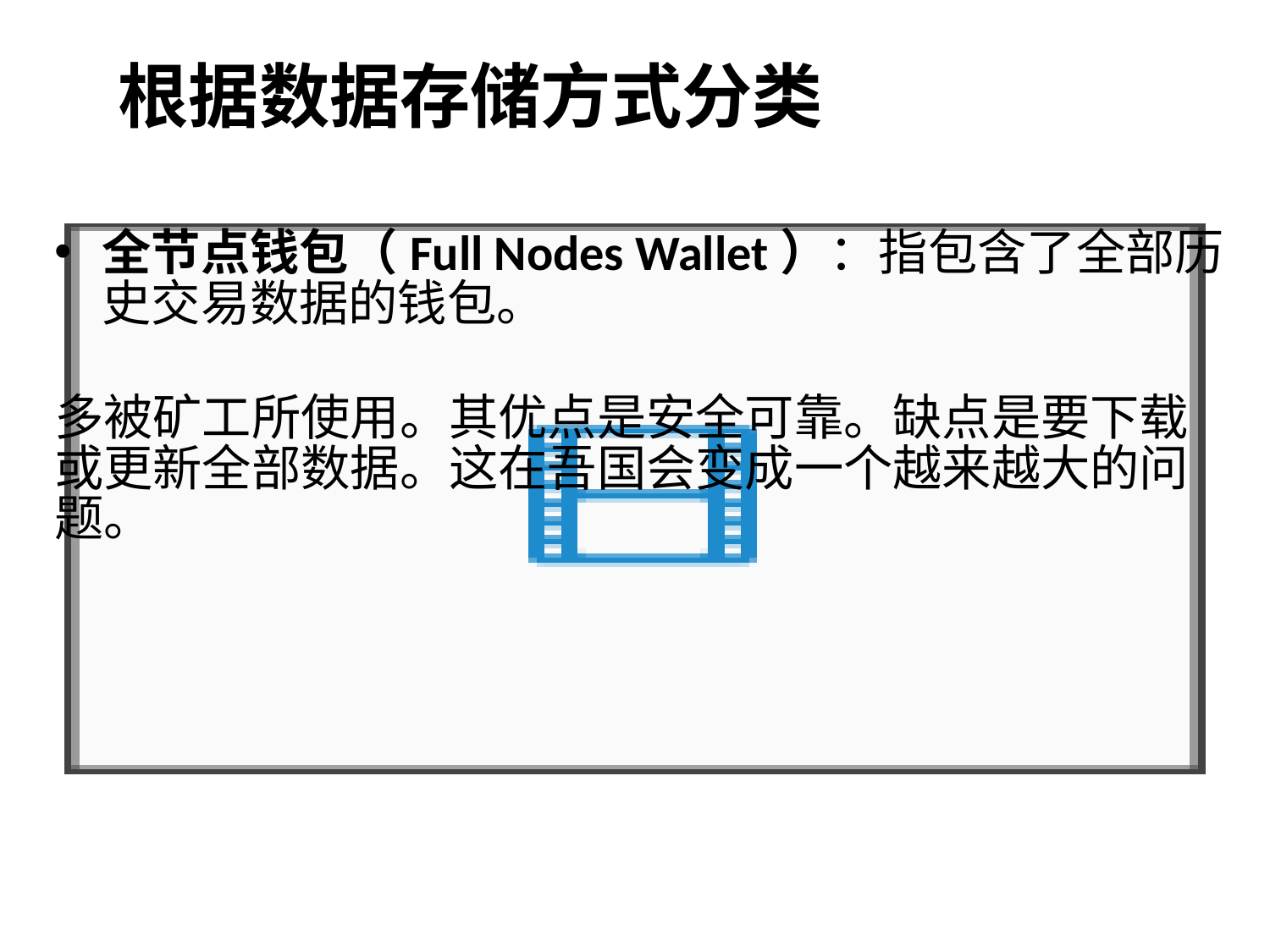

# 根据数据存储方式分类
全节点钱包（Full Nodes Wallet）：指包含了全部历史交易数据的钱包。

多被矿工所使用。其优点是安全可靠。缺点是要下载或更新全部数据。这在吾国会变成一个越来越大的问题。